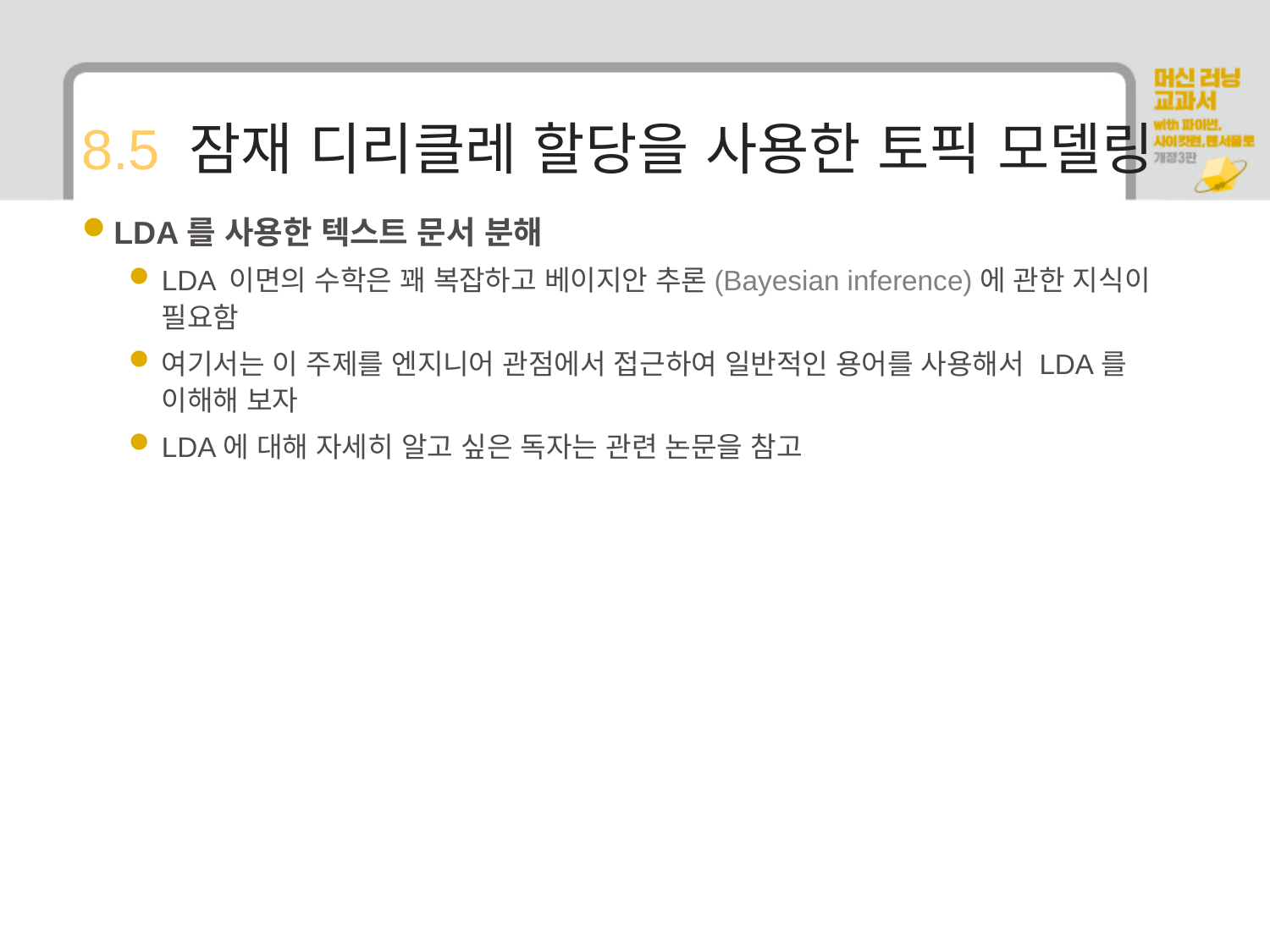

# 8.5 잠재 디리클레 할당을 사용한 토픽 모델링
LDA를 사용한 텍스트 문서 분해
LDA 이면의 수학은 꽤 복잡하고 베이지안 추론(Bayesian inference)에 관한 지식이 필요함
여기서는 이 주제를 엔지니어 관점에서 접근하여 일반적인 용어를 사용해서 LDA를 이해해 보자
LDA에 대해 자세히 알고 싶은 독자는 관련 논문을 참고